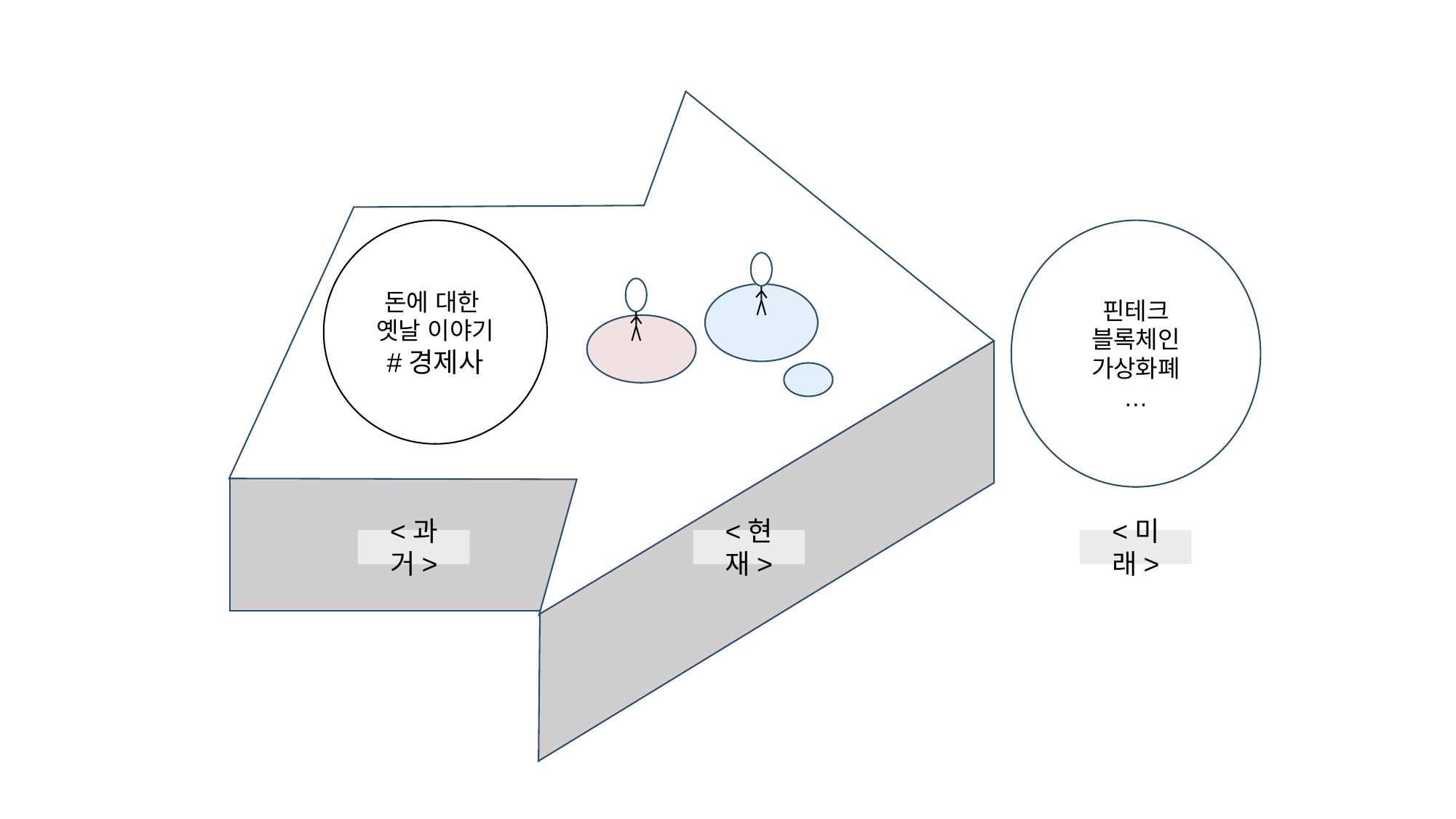

돈에 대한
옛날 이야기
#경제사
핀테크
블록체인
가상화폐
…
<과거>
<현재>
<미래>